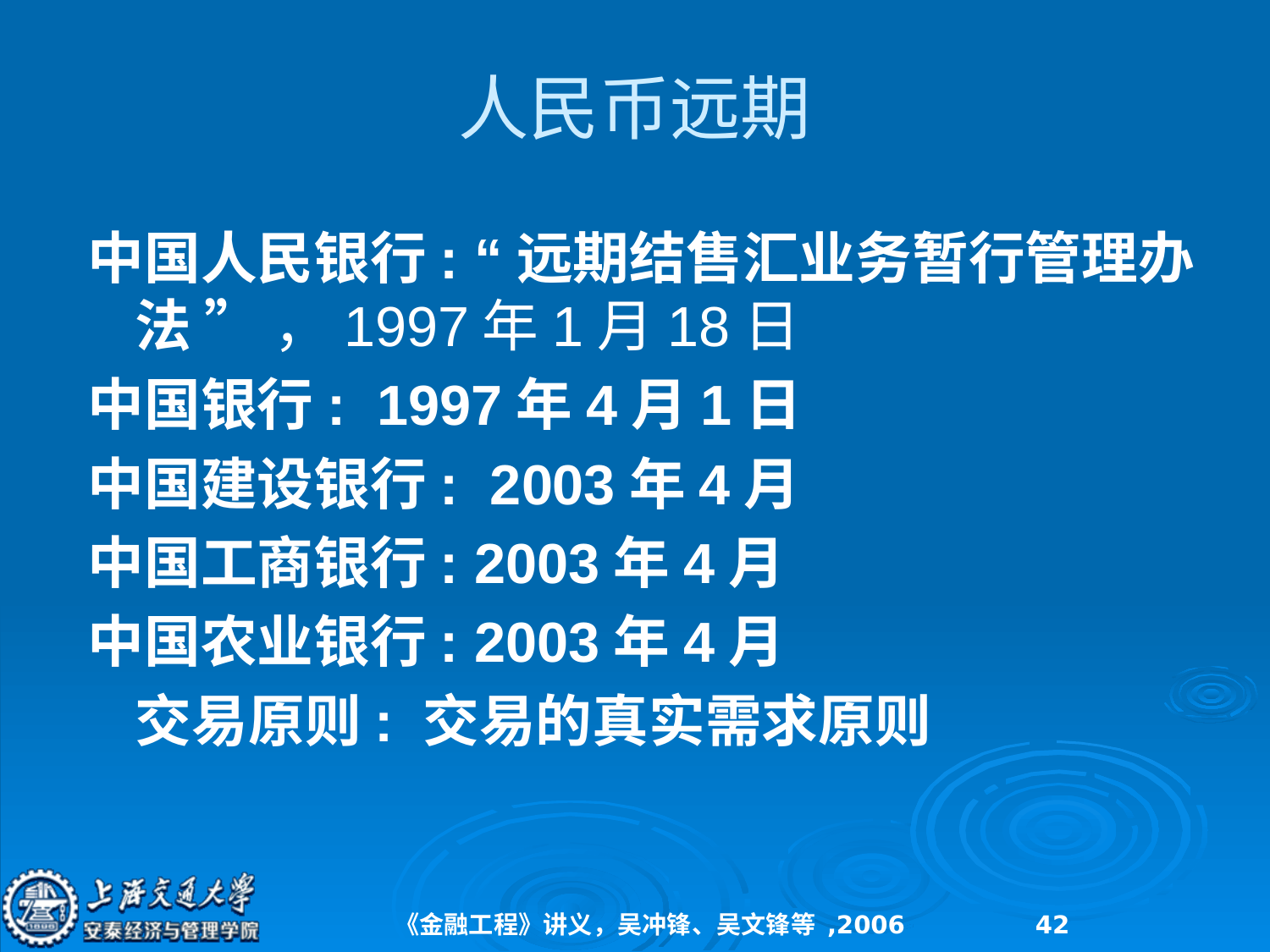

# 人民币远期
中国人民银行: “远期结售汇业务暂行管理办法 ” ，1997年1月18日
中国银行:  1997年4月1日
中国建设银行:  2003年4月
中国工商银行: 2003年4月
中国农业银行: 2003年4月
	交易原则: 交易的真实需求原则